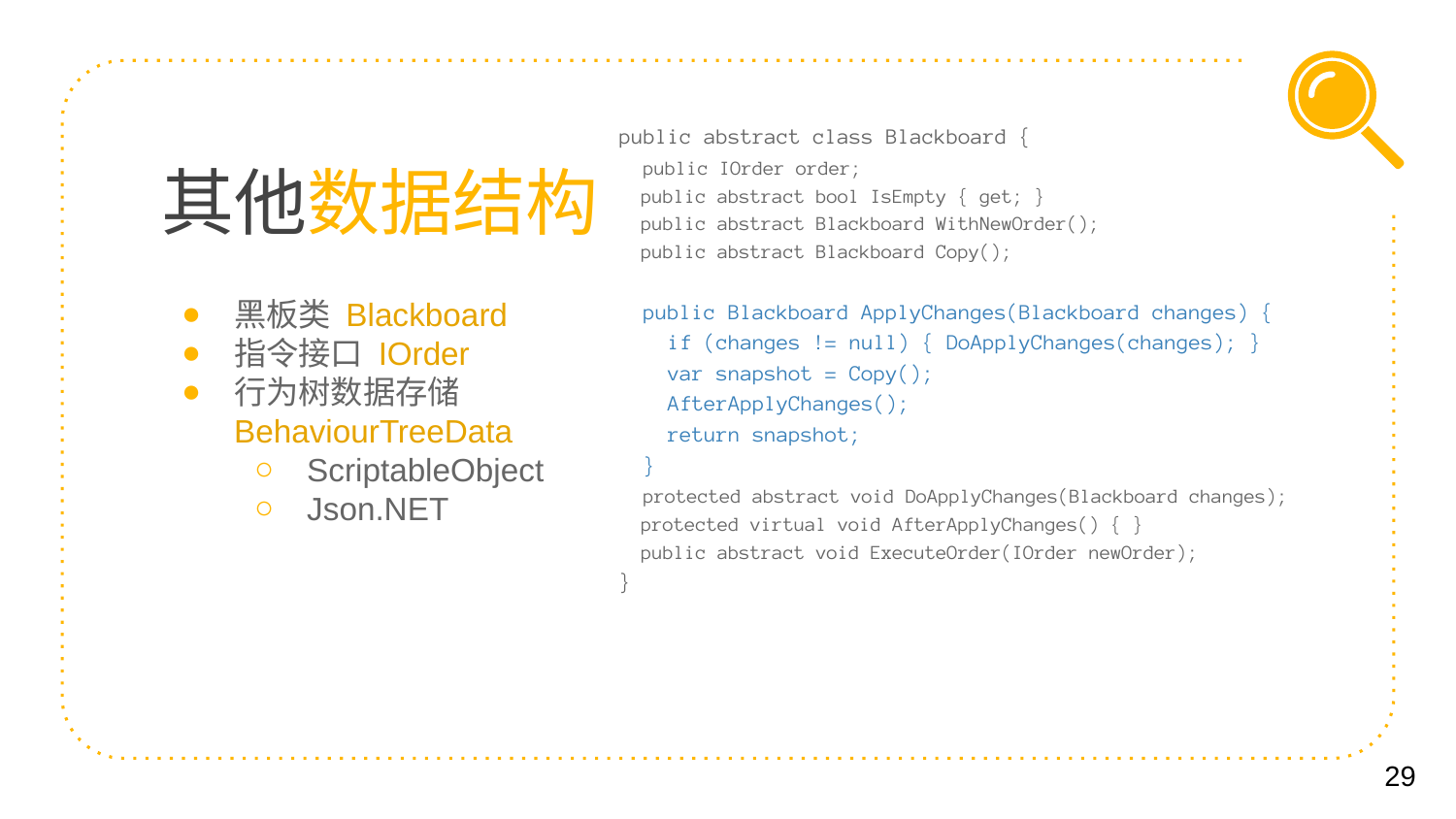

public abstract class Blackboard {
  public IOrder order;
  public abstract bool IsEmpty { get; }
  public abstract Blackboard WithNewOrder();
  public abstract Blackboard Copy();
  public Blackboard ApplyChanges(Blackboard changes) {
    if (changes != null) { DoApplyChanges(changes); }
    var snapshot = Copy();
    AfterApplyChanges();
    return snapshot;
  }
  protected abstract void DoApplyChanges(Blackboard changes);
  protected virtual void AfterApplyChanges() { }
  public abstract void ExecuteOrder(IOrder newOrder);
}
# 其他数据结构
黑板类 Blackboard
指令接口 IOrder
行为树数据存储
BehaviourTreeData
ScriptableObject
Json.NET
29